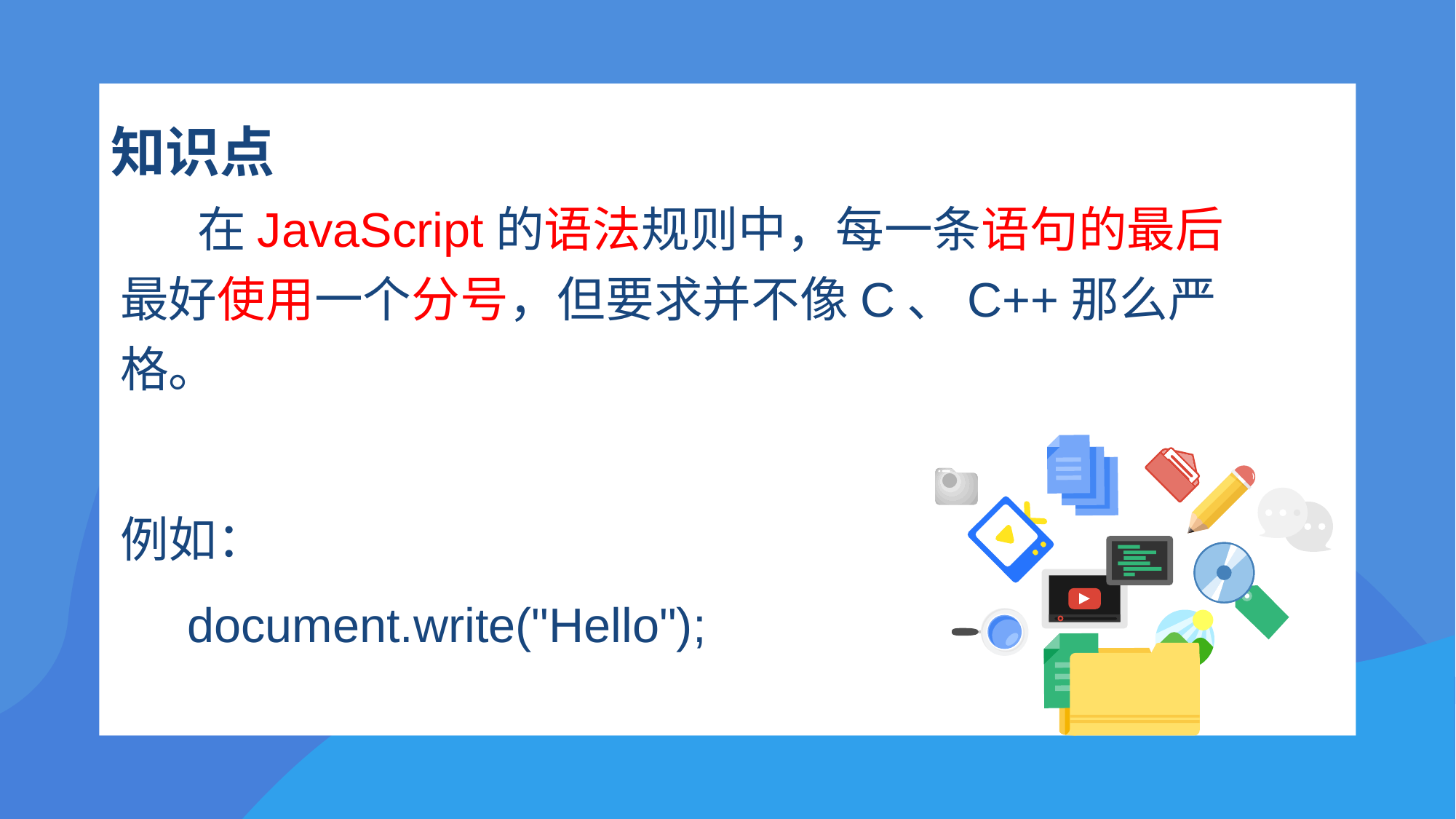

# 知识点
      在JavaScript的语法规则中，每一条语句的最后最好使用一个分号，但要求并不像C、C++那么严格。

例如：
     document.write("Hello");